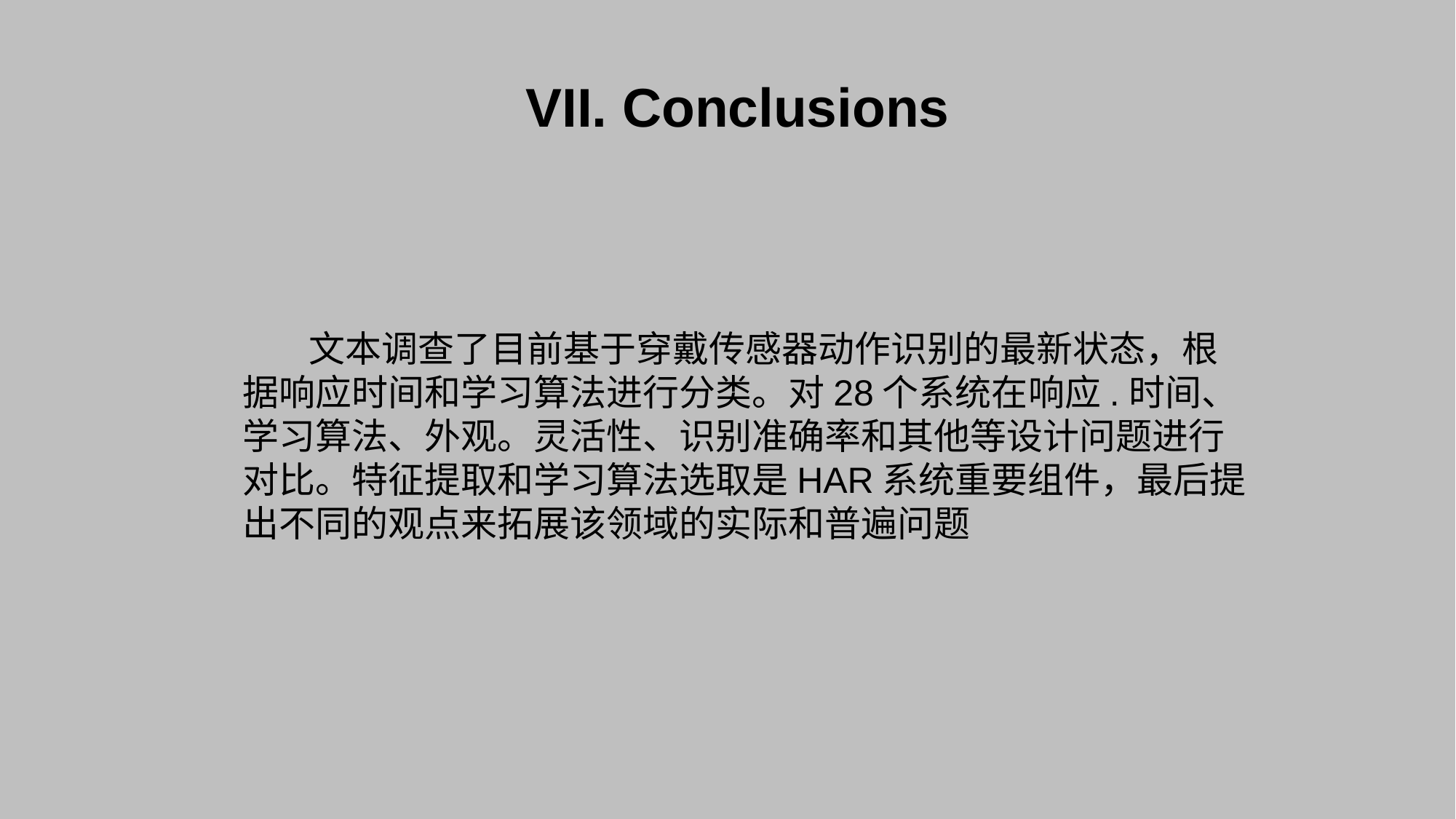

VII. Conclusions
       文本调查了目前基于穿戴传感器动作识别的最新状态，根
据响应时间和学习算法进行分类。对28个系统在响应.时间、学习算法、外观。灵活性、识别准确率和其他等设计问题进行对比。特征提取和学习算法选取是HAR系统重要组件，最后提出不同的观点来拓展该领域的实际和普遍问题